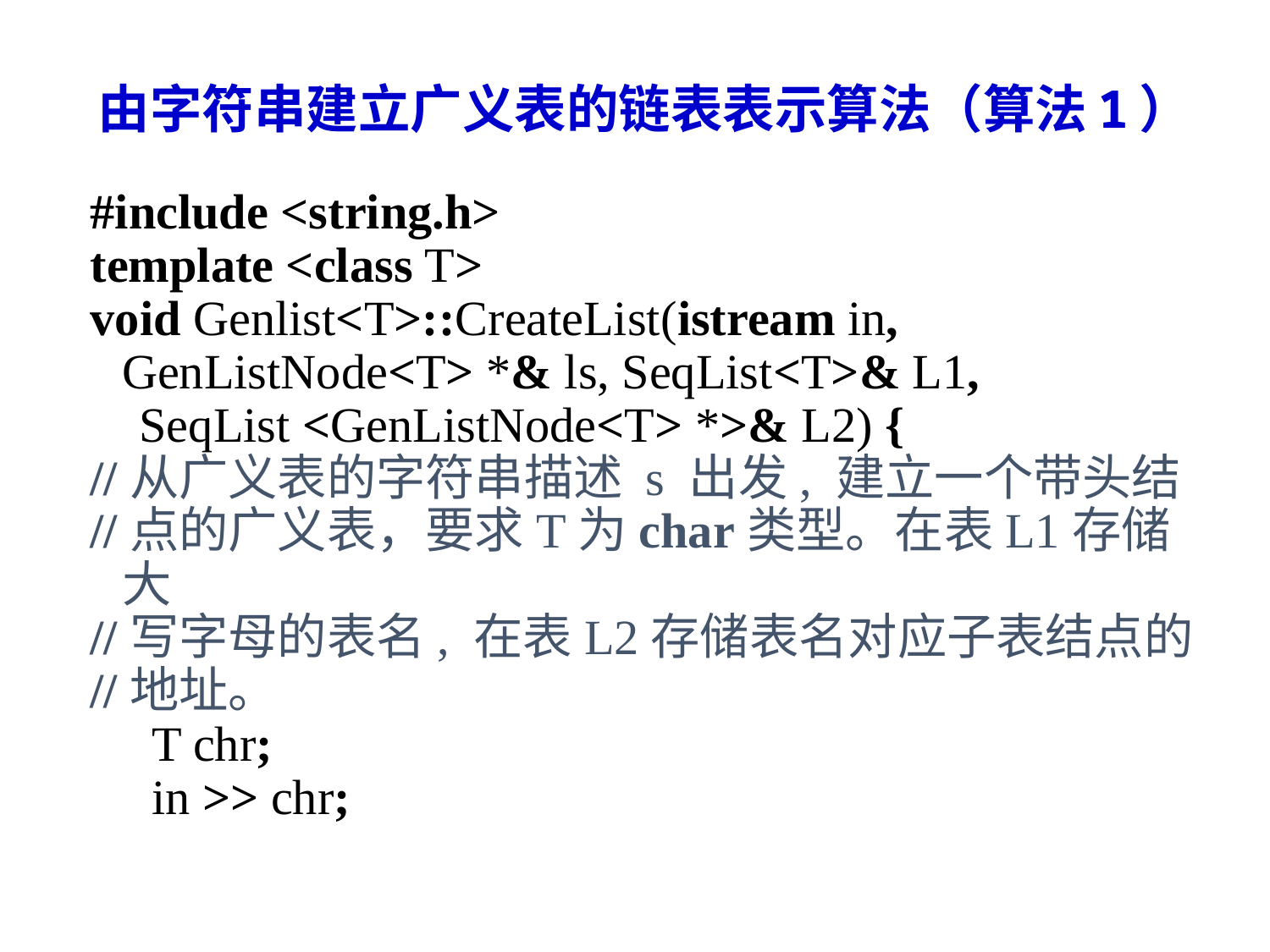

# 由字符串建立广义表的链表表示算法（算法1）
#include <string.h>
template <class T>
void Genlist<T>::CreateList(istream in, GenListNode<T> *& ls, SeqList<T>& L1,
    SeqList <GenListNode<T> *>& L2) {
//从广义表的字符串描述 s 出发, 建立一个带头结
//点的广义表，要求T为char类型。在表L1存储大
//写字母的表名, 在表L2存储表名对应子表结点的
//地址。
     T chr;
     in >> chr;